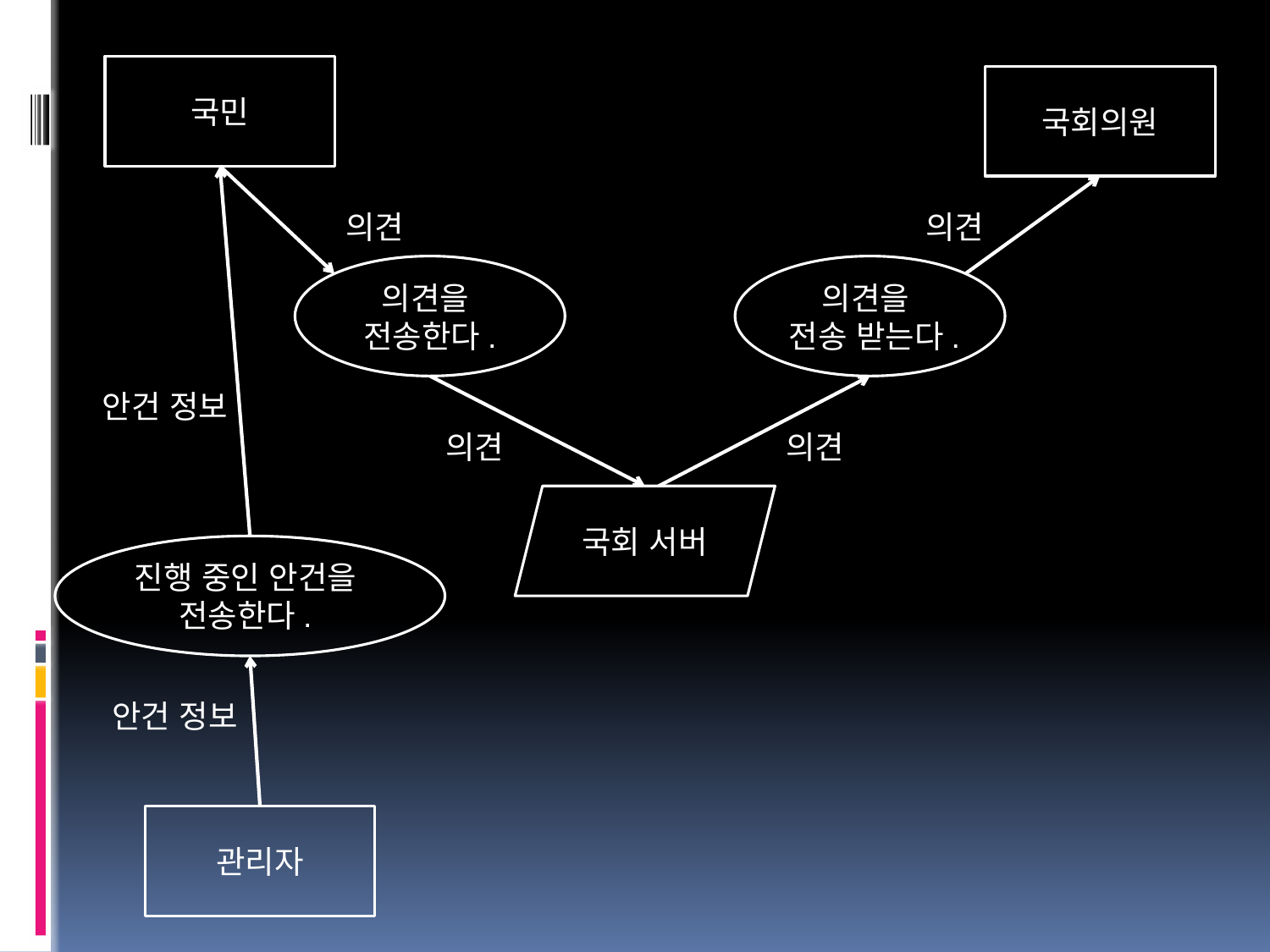

국민
국회의원
의견
의견
의견을
전송한다.
의견을
전송 받는다.
안건 정보
의견
의견
국회 서버
진행 중인 안건을
전송한다.
안건 정보
관리자